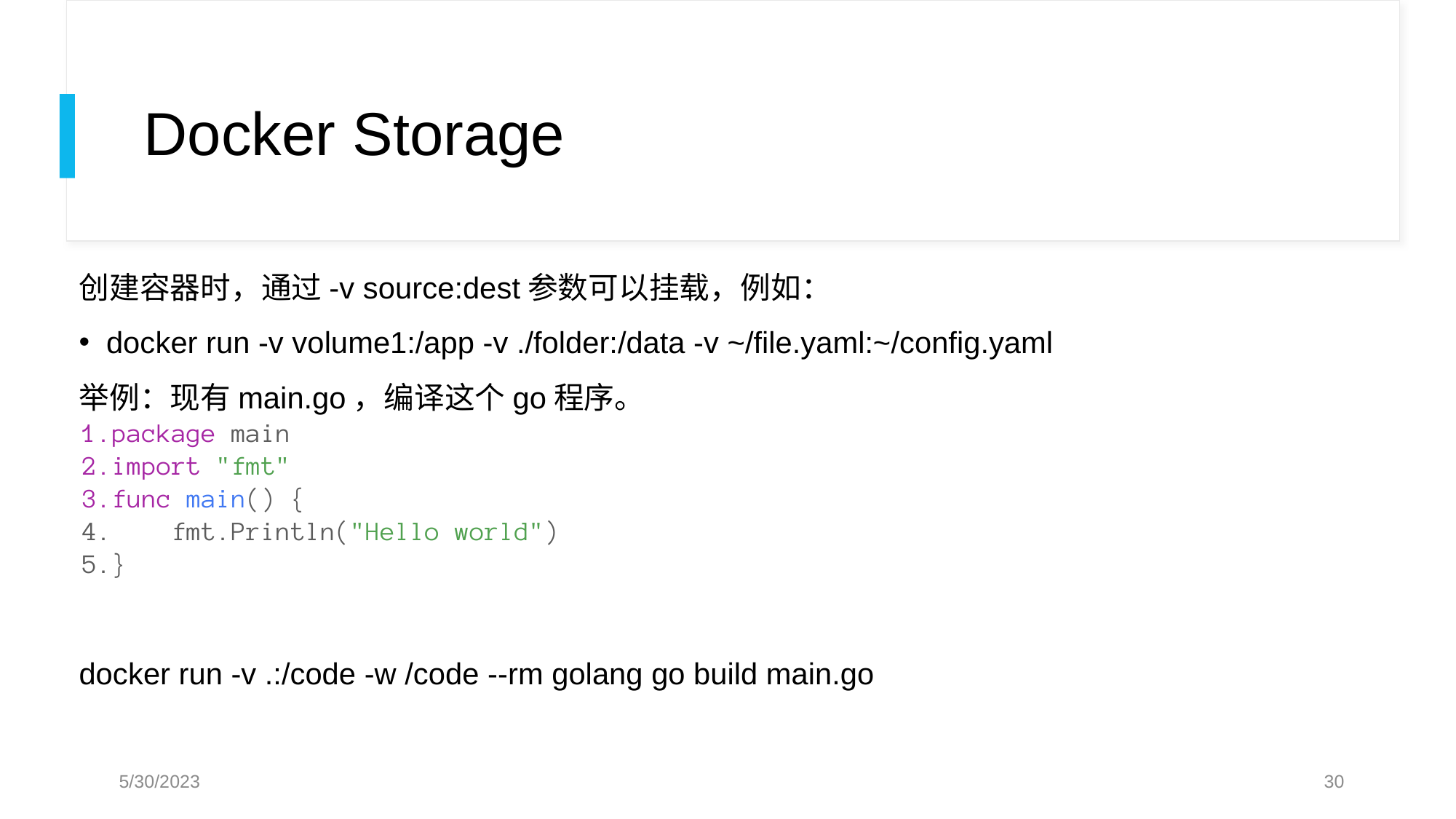

# Docker Storage
创建容器时，通过-v source:dest参数可以挂载，例如：
docker run -v volume1:/app -v ./folder:/data -v ~/file.yaml:~/config.yaml
举例：现有main.go，编译这个go程序。

docker run -v .:/code -w /code --rm golang go build main.go

package main
import "fmt"
func main() {
    fmt.Println("Hello world")
}
5/30/2023
30